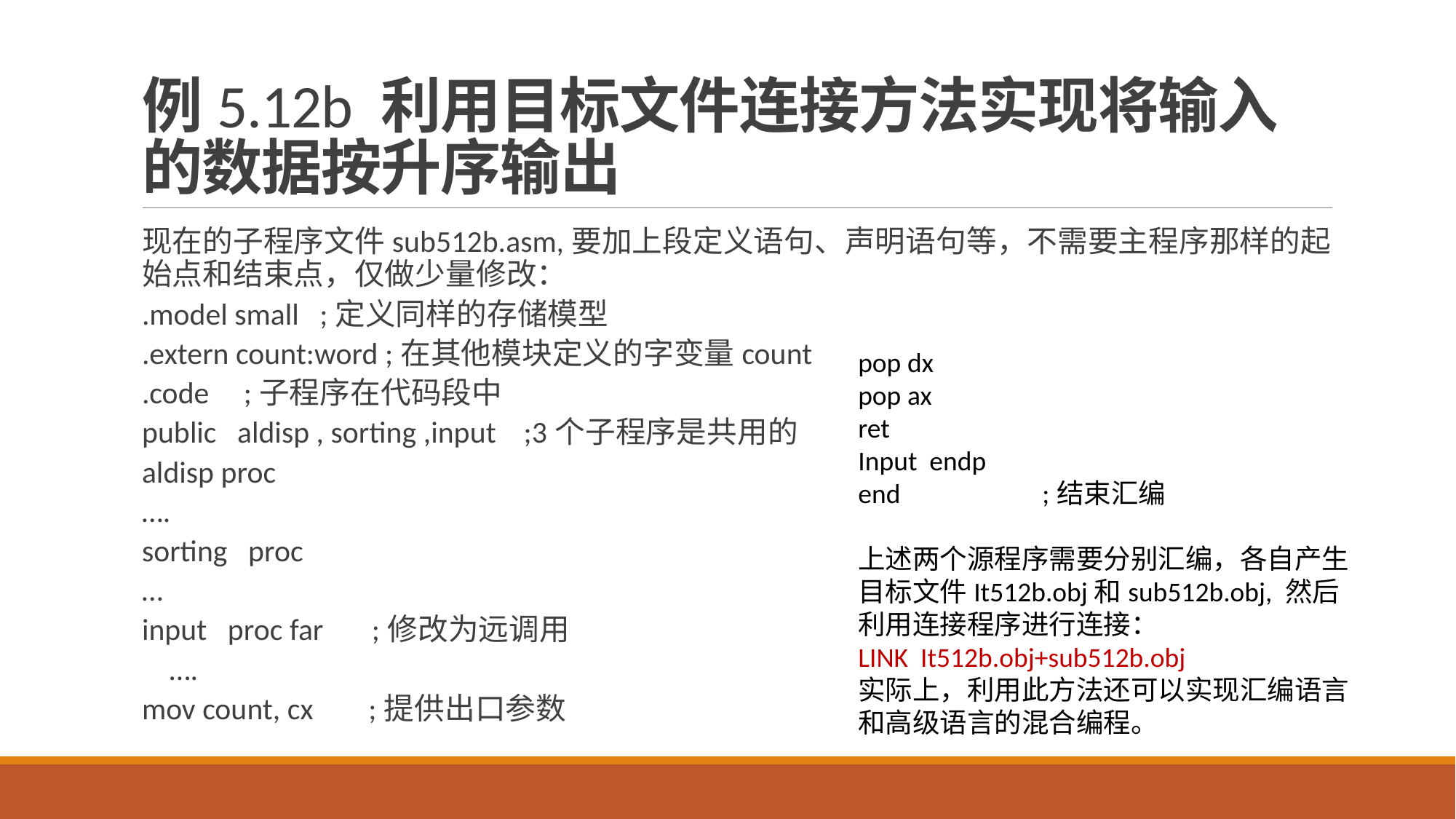

# 例5.12b 利用目标文件连接方法实现将输入的数据按升序输出
现在的子程序文件sub512b.asm,要加上段定义语句、声明语句等，不需要主程序那样的起始点和结束点，仅做少量修改：
.model small   ;定义同样的存储模型
.extern count:word ;在其他模块定义的字变量count
.code     ;子程序在代码段中
public   aldisp , sorting ,input    ;3个子程序是共用的
aldisp proc
….
sorting   proc
…
input   proc far       ;修改为远调用
    ….
mov count, cx        ;提供出口参数

pop dx
pop ax
ret
Input  endp
end                       ;结束汇编

上述两个源程序需要分别汇编，各自产生目标文件It512b.obj和sub512b.obj, 然后利用连接程序进行连接：
LINK  It512b.obj+sub512b.obj
实际上，利用此方法还可以实现汇编语言和高级语言的混合编程。